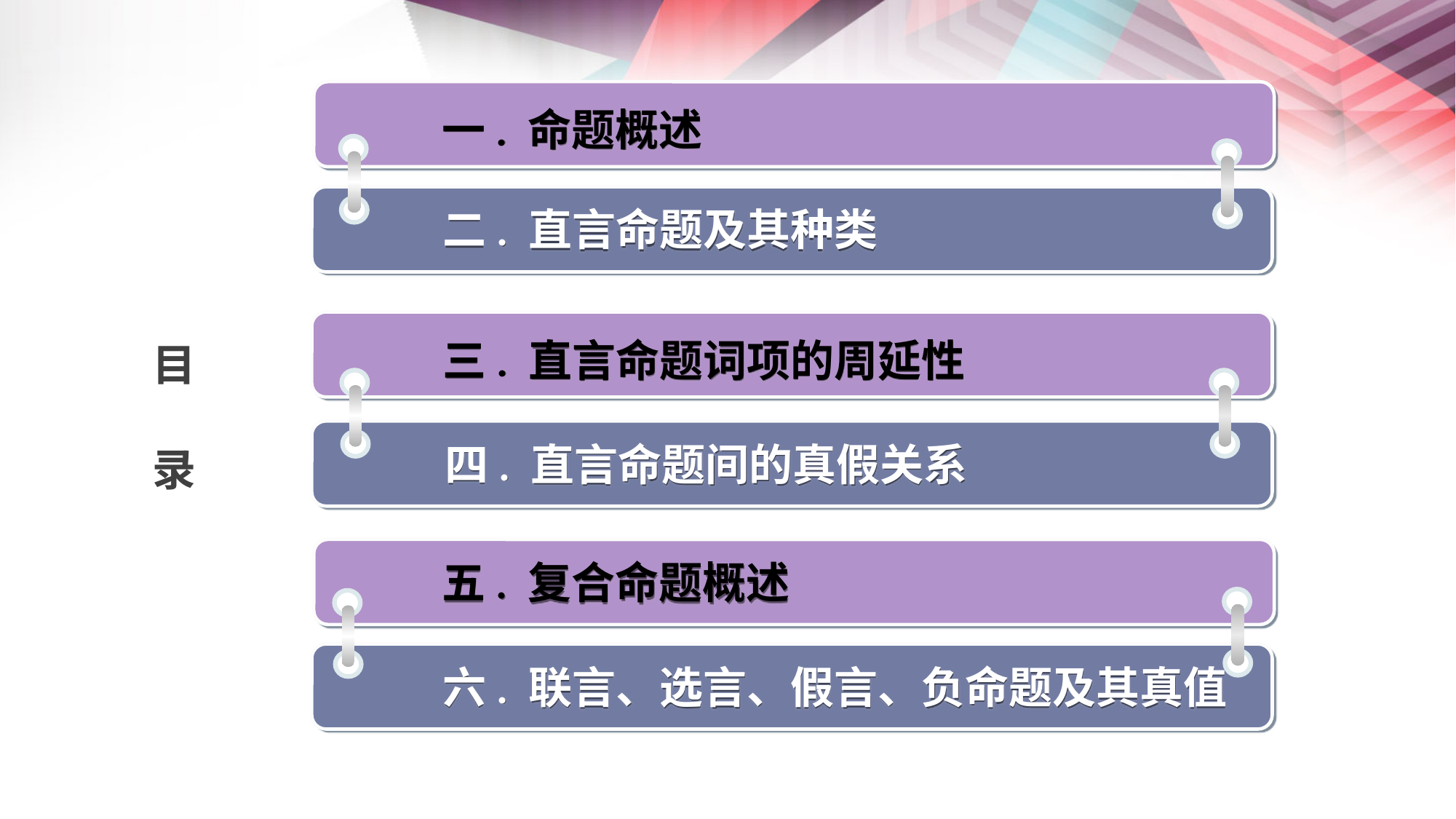

一. 命题概述

二. 直言命题及其种类

三. 直言命题词项的周延性
目 录

四. 直言命题间的真假关系

五. 复合命题概述

六. 联言、选言、假言、负命题及其真值